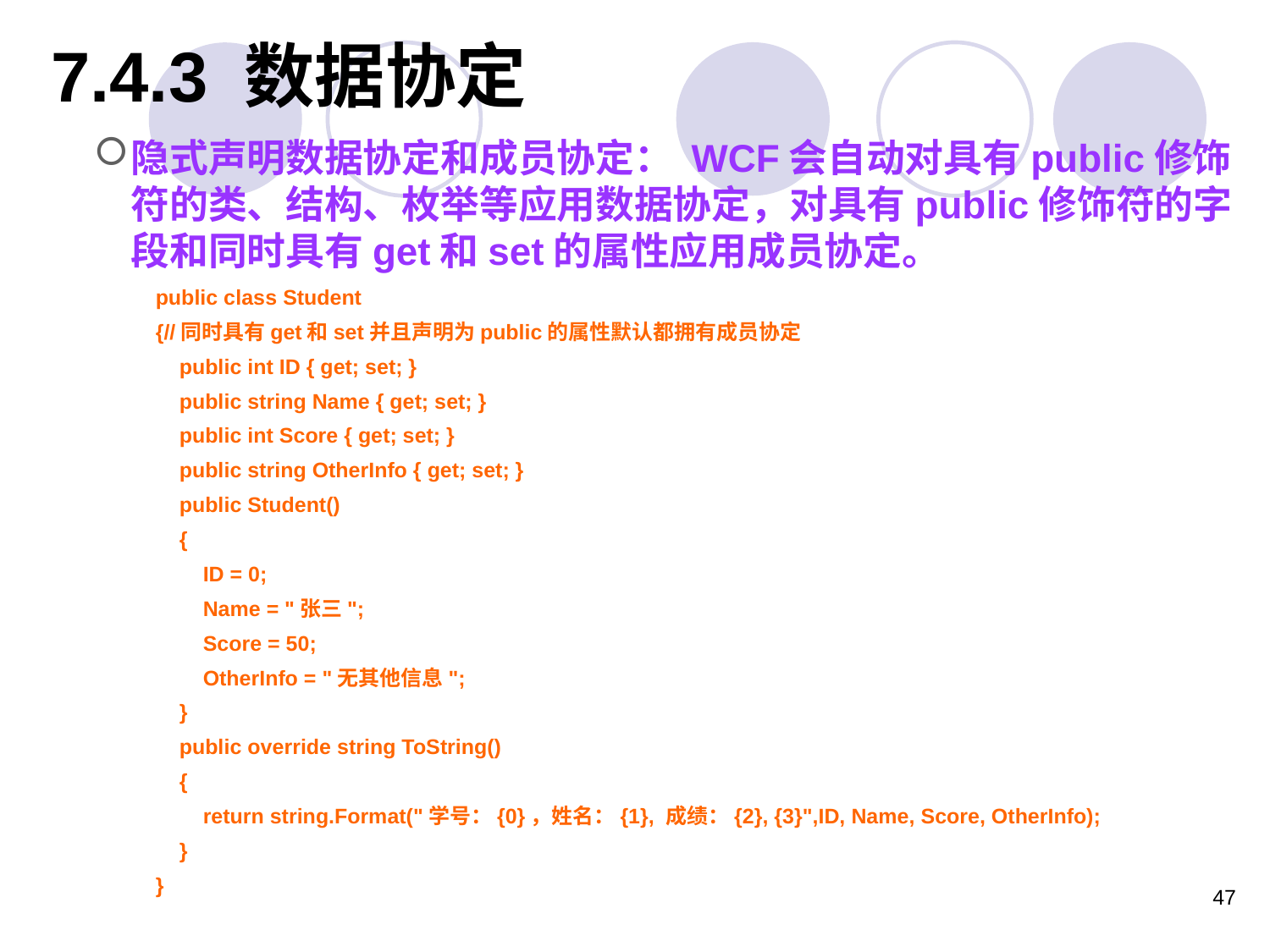

# 7.4.3 数据协定
隐式声明数据协定和成员协定： WCF会自动对具有public修饰符的类、结构、枚举等应用数据协定，对具有public修饰符的字段和同时具有get和set的属性应用成员协定。
public class Student
{//同时具有get和set并且声明为public的属性默认都拥有成员协定
    public int ID { get; set; }
    public string Name { get; set; }
    public int Score { get; set; }
    public string OtherInfo { get; set; }
    public Student()
    {
        ID = 0;
        Name = "张三";
        Score = 50;
        OtherInfo = "无其他信息";
    }
    public override string ToString()
    {
        return string.Format("学号：{0}，姓名：{1}, 成绩：{2}, {3}",ID, Name, Score, OtherInfo);
    }
}
47